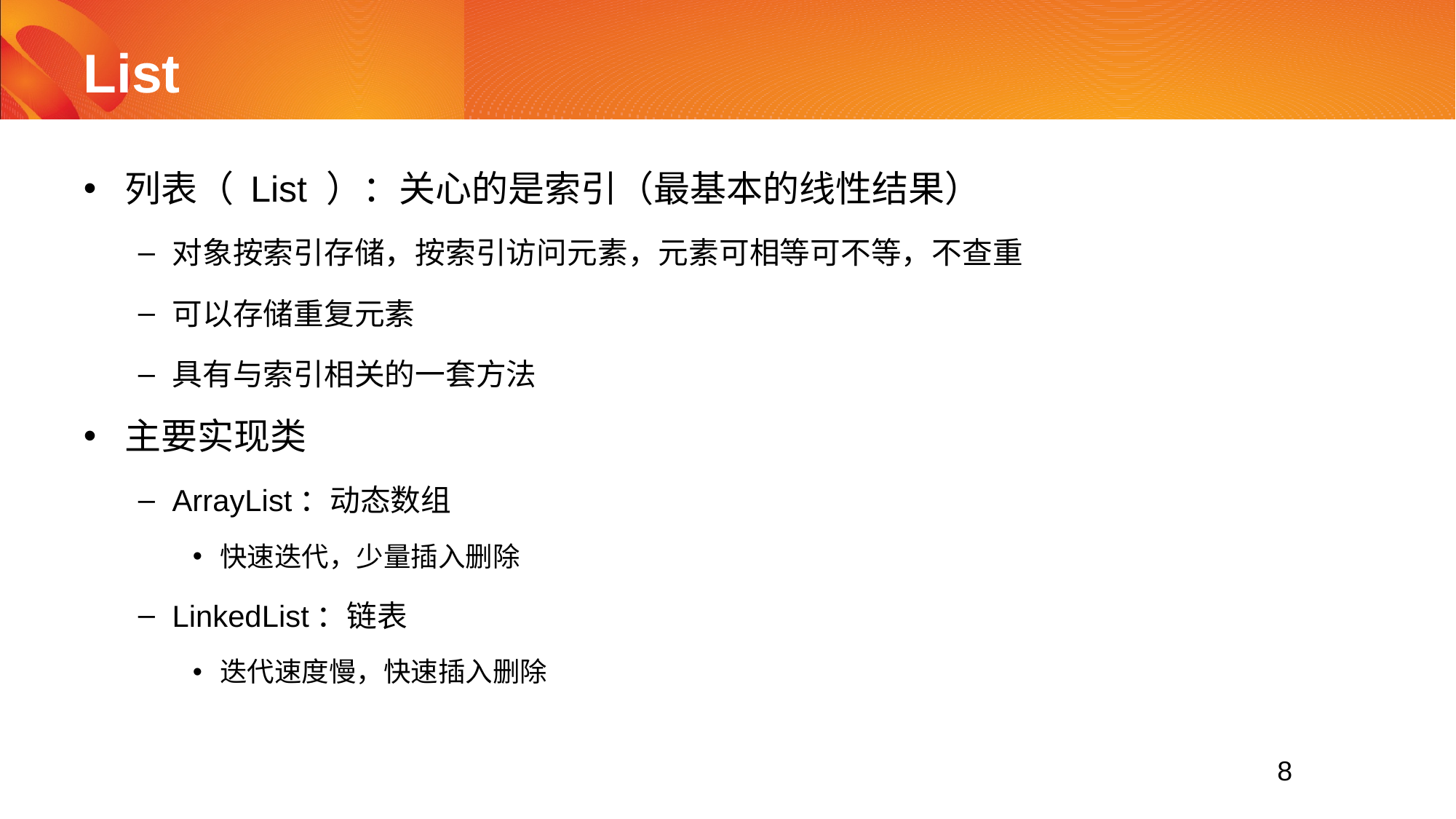

# List
列表（ List ）：关心的是索引（最基本的线性结果）
对象按索引存储，按索引访问元素，元素可相等可不等，不查重
可以存储重复元素
具有与索引相关的一套方法
主要实现类
ArrayList：动态数组
快速迭代，少量插入删除
LinkedList：链表
迭代速度慢，快速插入删除